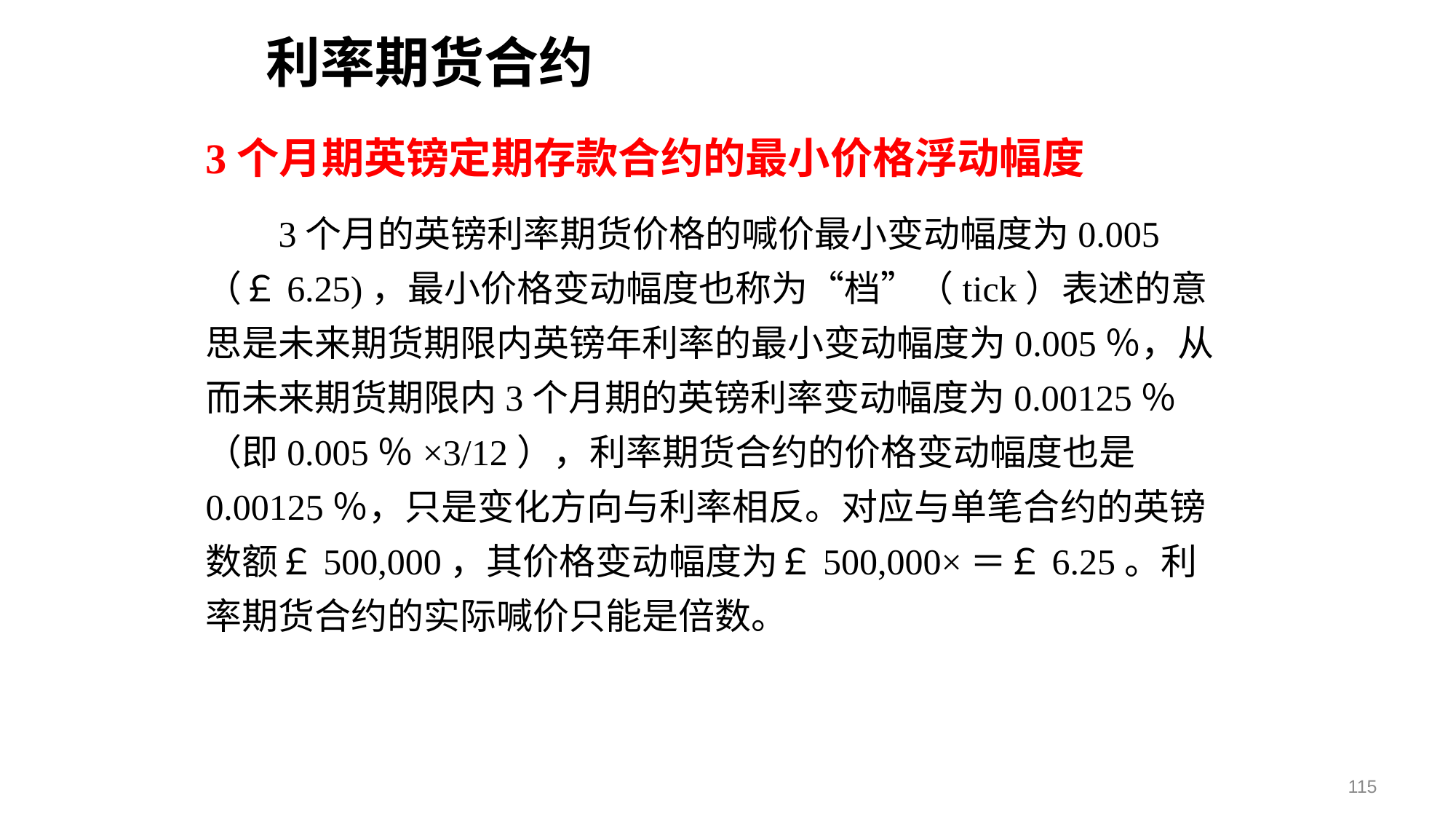

利率期货合约
3个月期英镑定期存款合约的最小价格浮动幅度
        3个月的英镑利率期货价格的喊价最小变动幅度为0.005（￡6.25)，最小价格变动幅度也称为“档”（tick）表述的意思是未来期货期限内英镑年利率的最小变动幅度为0.005％，从而未来期货期限内3个月期的英镑利率变动幅度为0.00125％（即0.005％×3/12），利率期货合约的价格变动幅度也是0.00125％，只是变化方向与利率相反。对应与单笔合约的英镑数额￡500,000，其价格变动幅度为￡500,000×＝￡6.25。利率期货合约的实际喊价只能是倍数。

115